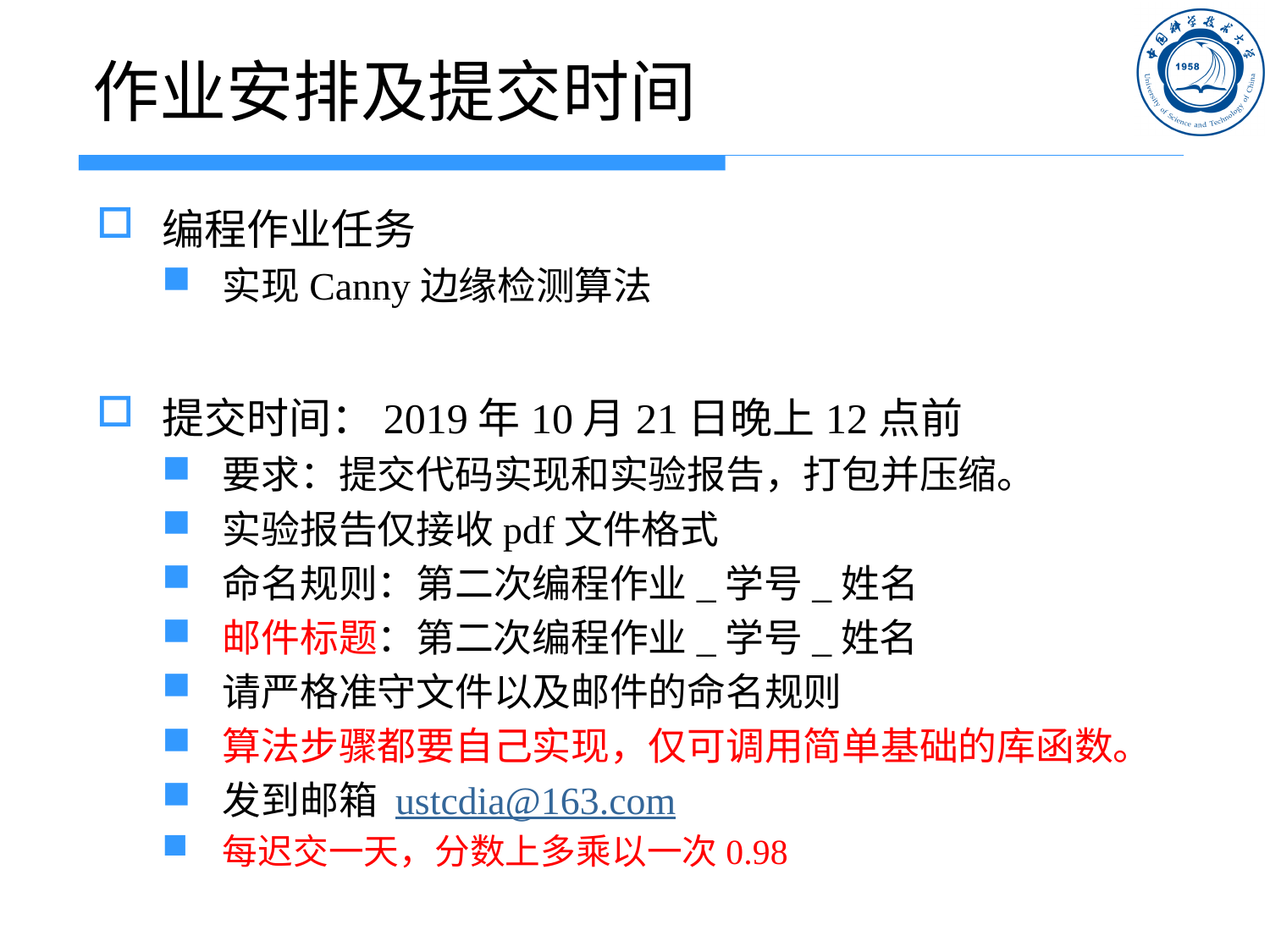

# 作业安排及提交时间
编程作业任务
实现Canny边缘检测算法

提交时间：2019年10月21日晚上12点前
要求：提交代码实现和实验报告，打包并压缩。
实验报告仅接收pdf文件格式
命名规则：第二次编程作业_学号_姓名
邮件标题：第二次编程作业_学号_姓名
请严格准守文件以及邮件的命名规则
算法步骤都要自己实现，仅可调用简单基础的库函数。
发到邮箱 ustcdia@163.com
每迟交一天，分数上多乘以一次0.98